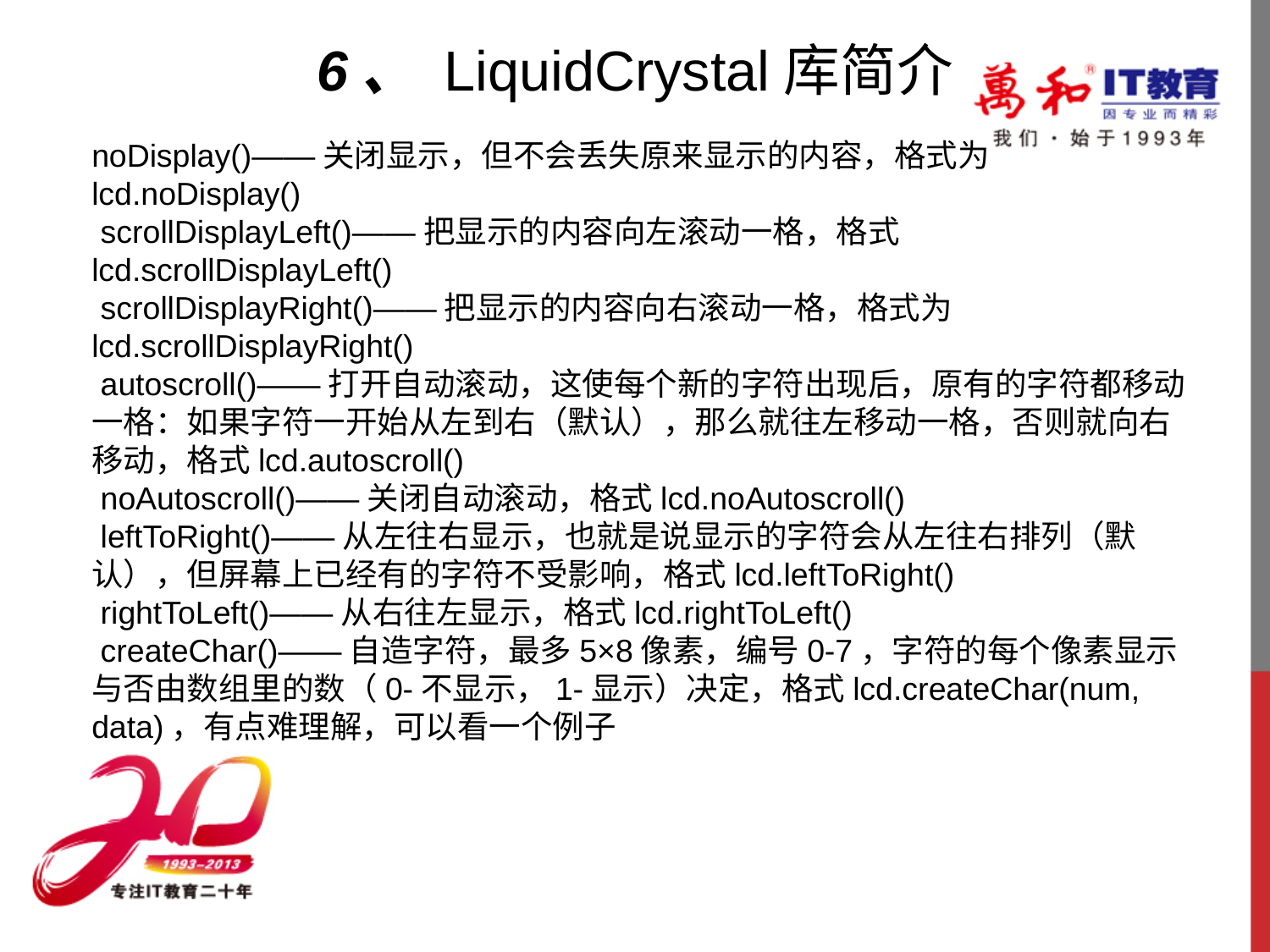

# 6、 LiquidCrystal库简介
noDisplay()——关闭显示，但不会丢失原来显示的内容，格式为lcd.noDisplay()
 scrollDisplayLeft()——把显示的内容向左滚动一格，格式lcd.scrollDisplayLeft()
 scrollDisplayRight()——把显示的内容向右滚动一格，格式为lcd.scrollDisplayRight()
 autoscroll()——打开自动滚动，这使每个新的字符出现后，原有的字符都移动一格：如果字符一开始从左到右（默认），那么就往左移动一格，否则就向右移动，格式lcd.autoscroll()
 noAutoscroll()——关闭自动滚动，格式lcd.noAutoscroll()
 leftToRight()——从左往右显示，也就是说显示的字符会从左往右排列（默认），但屏幕上已经有的字符不受影响，格式lcd.leftToRight()
 rightToLeft()——从右往左显示，格式lcd.rightToLeft()
 createChar()——自造字符，最多5×8像素，编号0-7，字符的每个像素显示与否由数组里的数（0-不显示，1-显示）决定，格式lcd.createChar(num, data)，有点难理解，可以看一个例子